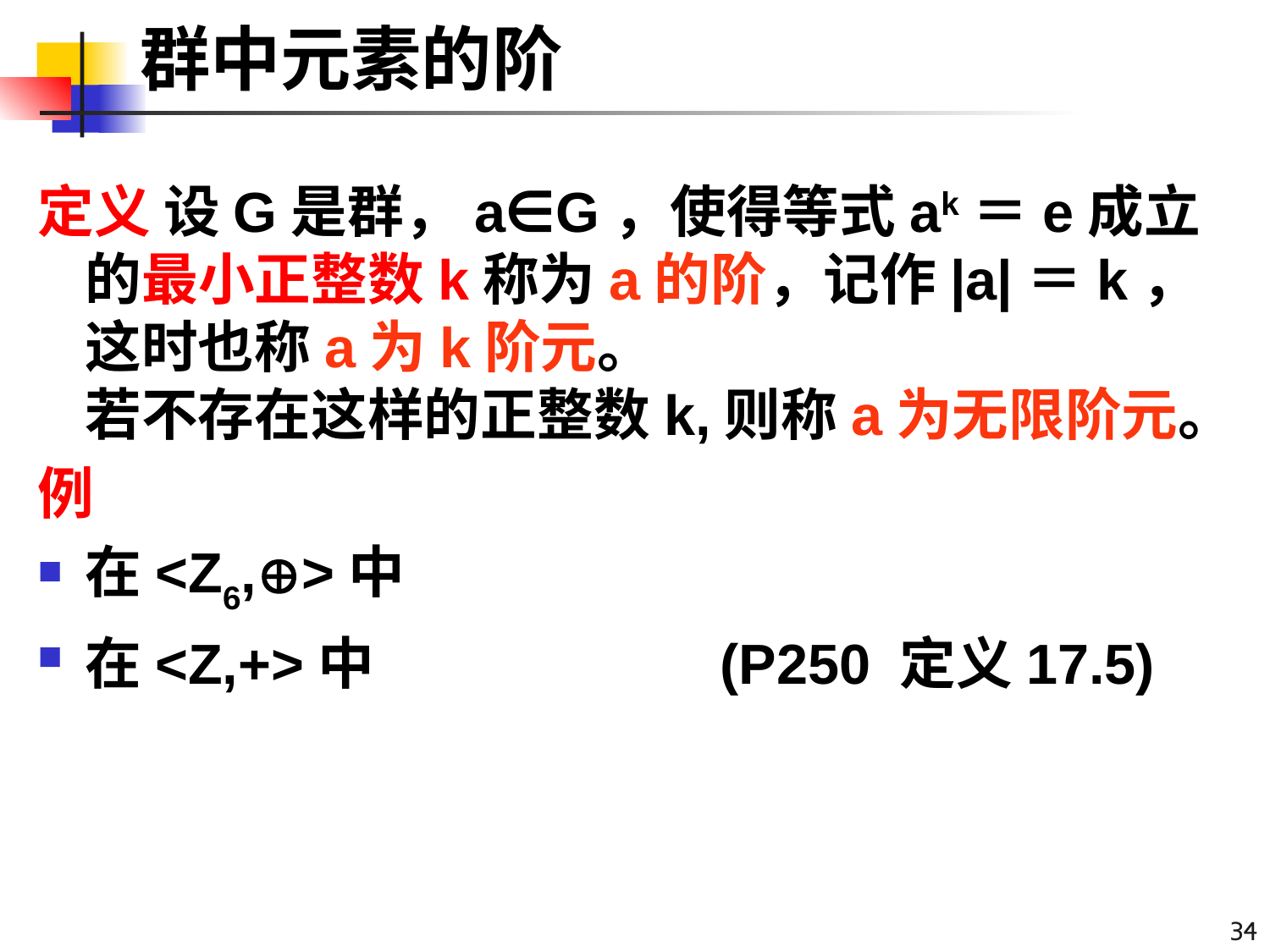

# 群中元素的阶
定义 设G是群，a∈G，使得等式ak＝e成立的最小正整数k称为a的阶，记作|a|＝k，这时也称a为k阶元。
若不存在这样的正整数k,则称a为无限阶元。
例
在<Z6,⊕>中
在<Z,+>中			(P250 定义17.5)
34